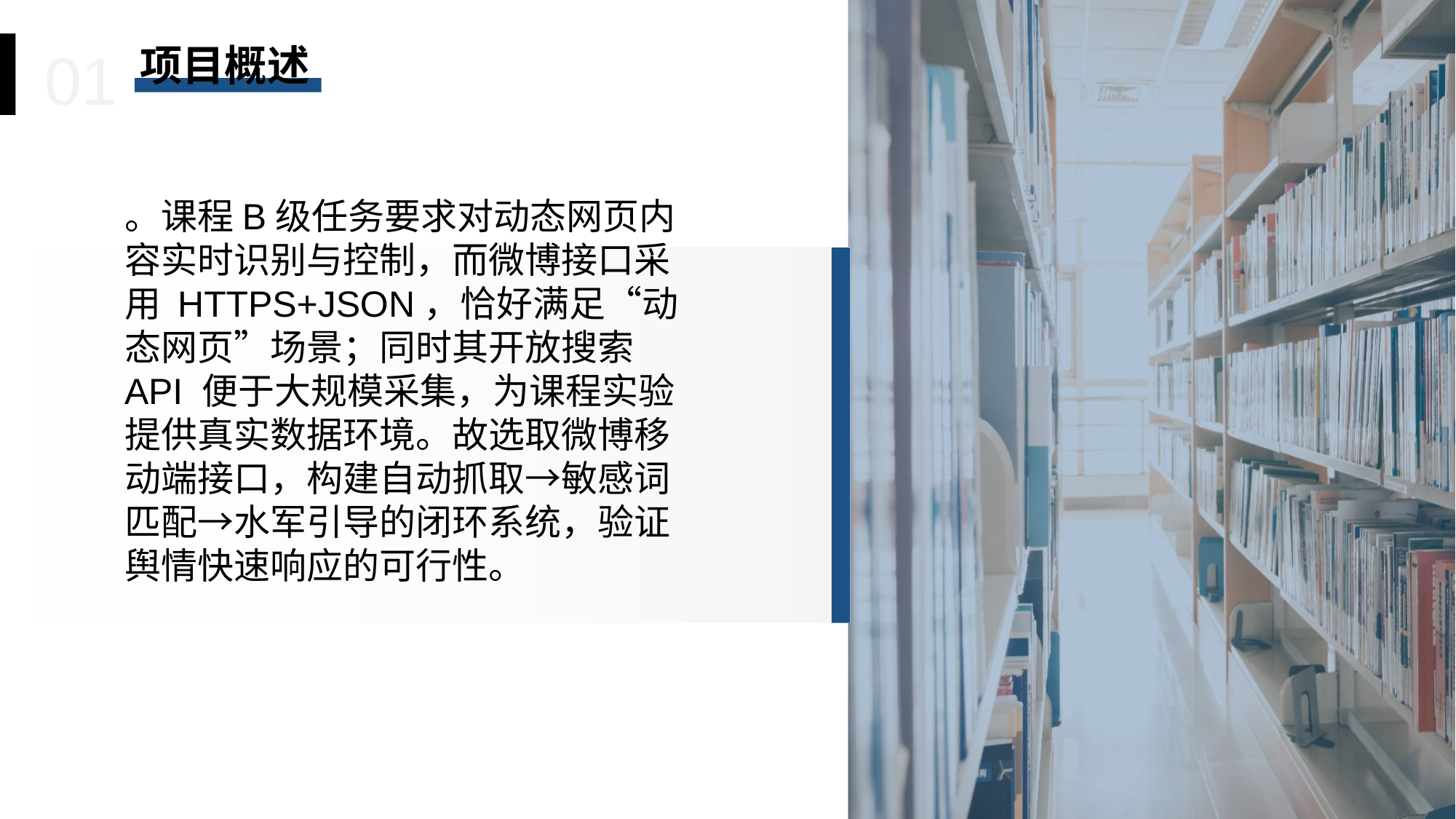

01
项目概述

。课程B级任务要求对动态网页内容实时识别与控制，而微博接口采用 HTTPS+JSON，恰好满足“动态网页”场景；同时其开放搜索 API 便于大规模采集，为课程实验提供真实数据环境。故选取微博移动端接口，构建自动抓取→敏感词匹配→水军引导的闭环系统，验证舆情快速响应的可行性。